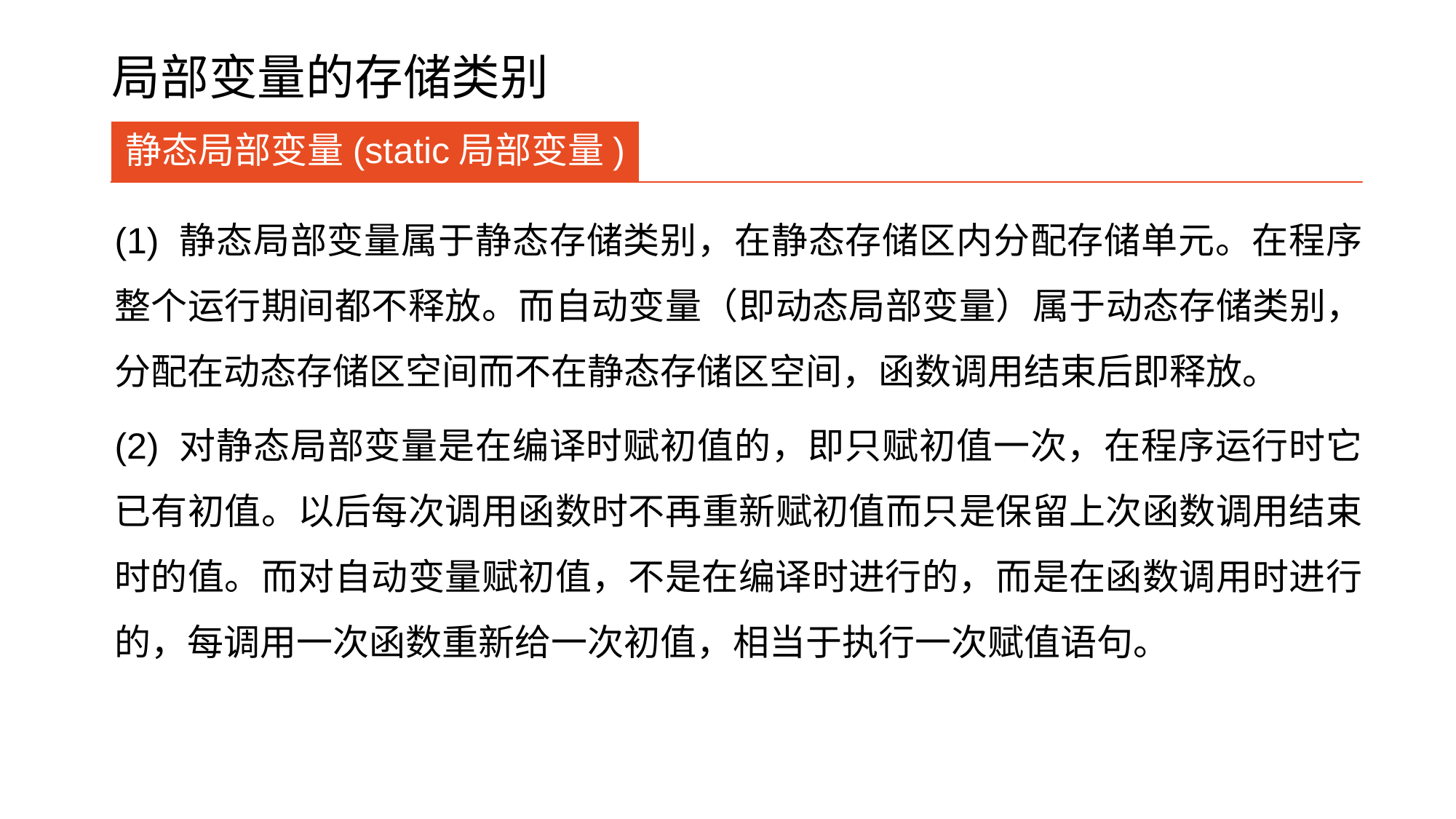

# 局部变量的存储类别
静态局部变量(static局部变量)
(1) 静态局部变量属于静态存储类别，在静态存储区内分配存储单元。在程序整个运行期间都不释放。而自动变量（即动态局部变量）属于动态存储类别，分配在动态存储区空间而不在静态存储区空间，函数调用结束后即释放。
(2) 对静态局部变量是在编译时赋初值的，即只赋初值一次，在程序运行时它已有初值。以后每次调用函数时不再重新赋初值而只是保留上次函数调用结束时的值。而对自动变量赋初值，不是在编译时进行的，而是在函数调用时进行的，每调用一次函数重新给一次初值，相当于执行一次赋值语句。